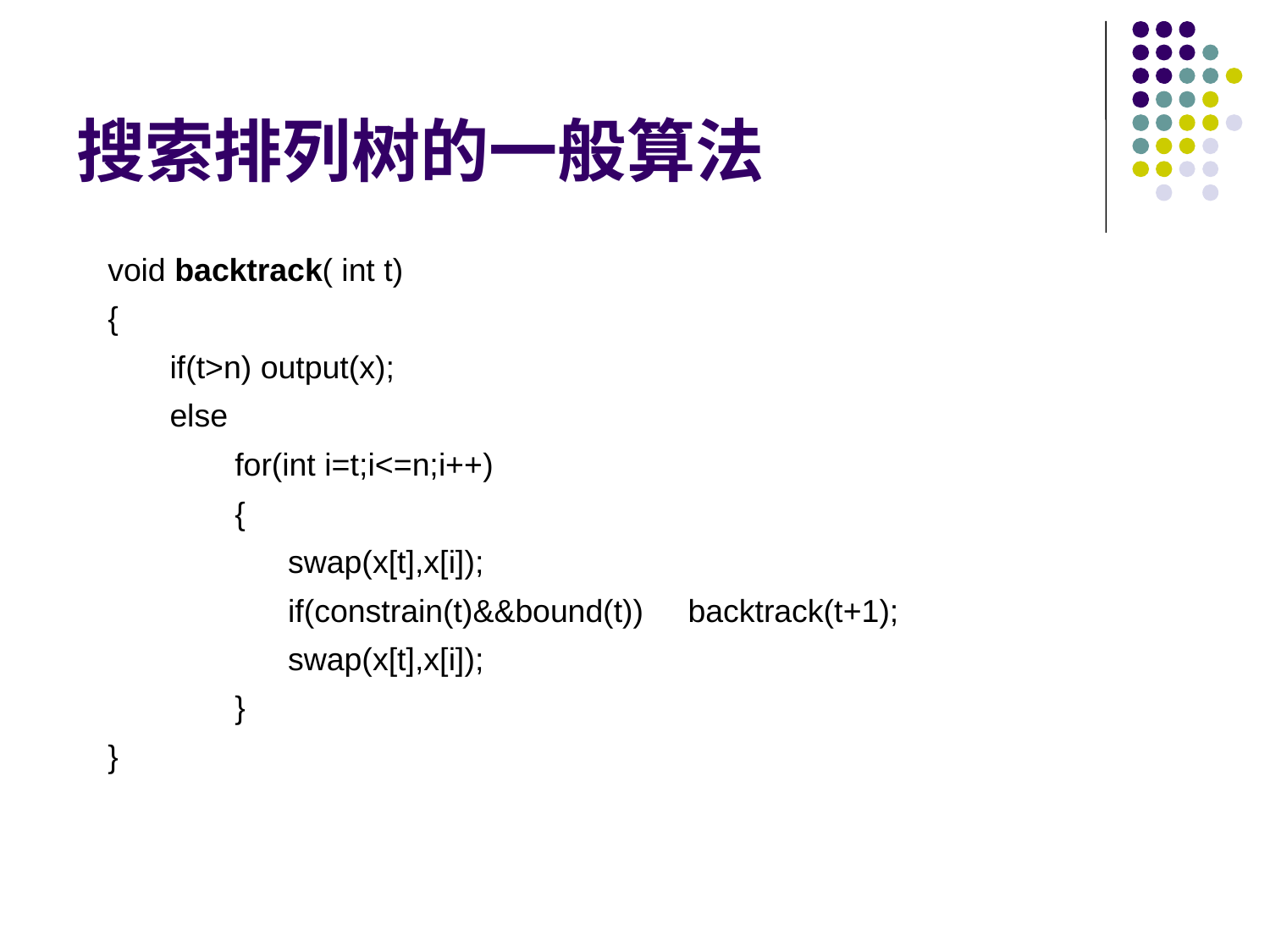

# 搜索排列树的一般算法
void backtrack( int t)
{
       if(t>n) output(x);
       else
	for(int i=t;i<=n;i++)
	{
	      swap(x[t],x[i]);
	      if(constrain(t)&&bound(t))     backtrack(t+1);
	      swap(x[t],x[i]);
	}
}